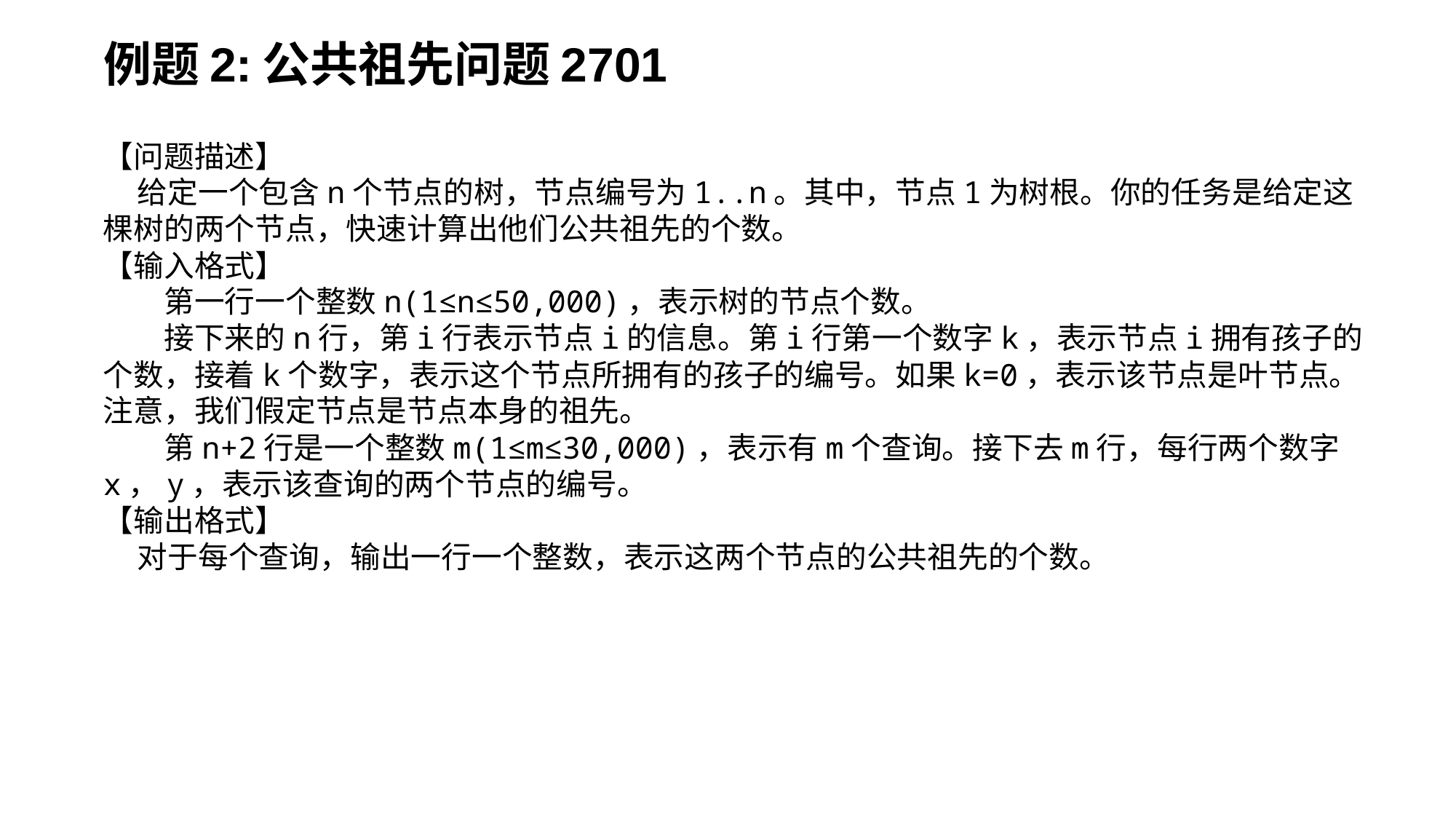

# 例题2:公共祖先问题2701
【问题描述】
    给定一个包含n个节点的树，节点编号为1..n。其中，节点1为树根。你的任务是给定这棵树的两个节点，快速计算出他们公共祖先的个数。
【输入格式】
　　第一行一个整数n(1≤n≤50,000)，表示树的节点个数。
　　接下来的n行，第i行表示节点i的信息。第i行第一个数字k，表示节点i拥有孩子的个数，接着k个数字，表示这个节点所拥有的孩子的编号。如果k=0，表示该节点是叶节点。注意，我们假定节点是节点本身的祖先。
　　第n+2行是一个整数m(1≤m≤30,000)，表示有m个查询。接下去m行，每行两个数字x，y，表示该查询的两个节点的编号。
【输出格式】
    对于每个查询，输出一行一个整数，表示这两个节点的公共祖先的个数。